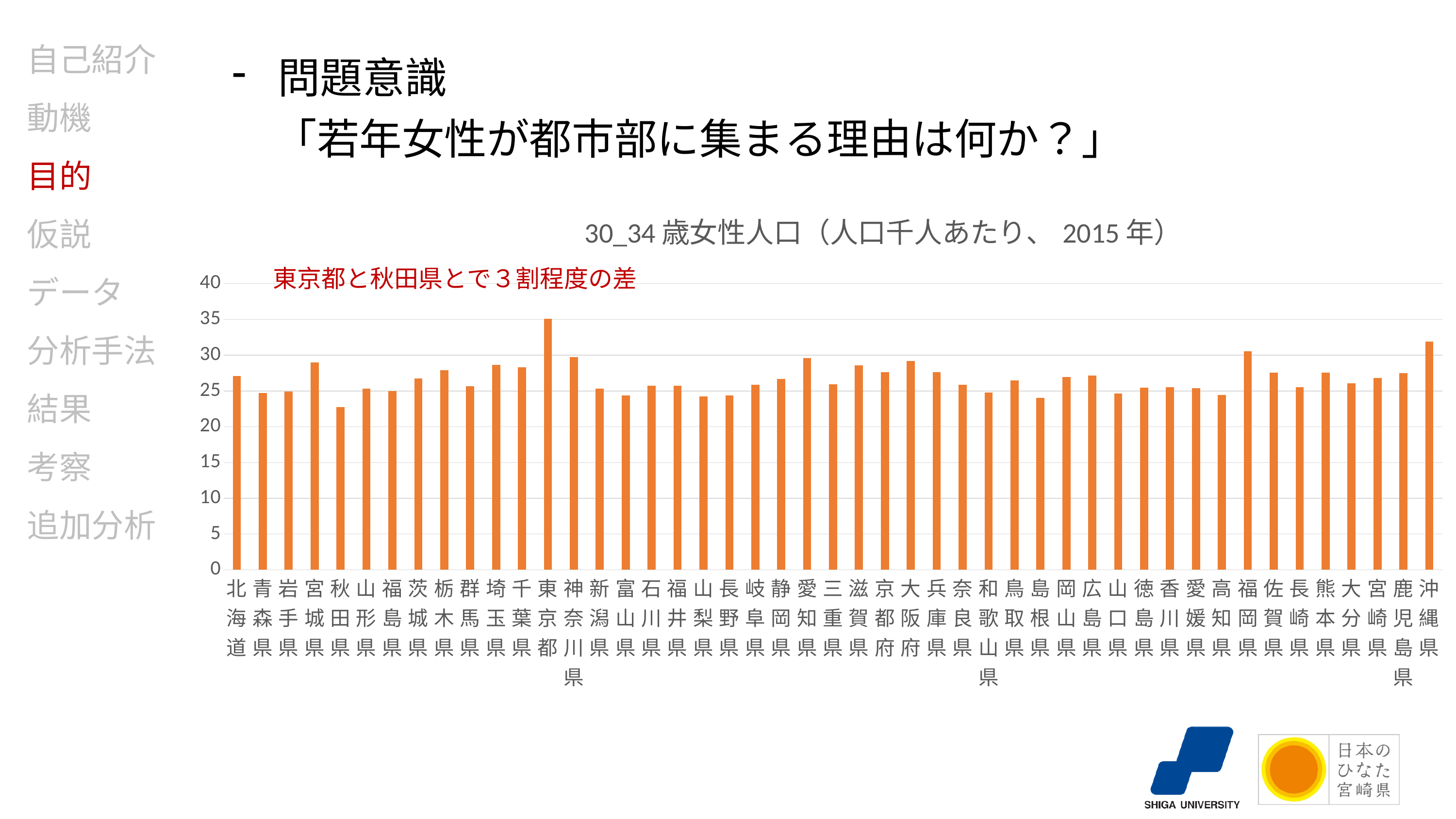

# 自己紹介 動機 目的 仮説 データ 分析手法 結果 考察 追加分析
問題意識
　「若年女性が都市部に集まる理由は何か？」

### Chart:

| Category | 30_34歳女性人口（人口千人あたり、2015年） |
|---|---|
| 北海道 | 27.09127339 |
| 青森県 | 24.71746932 |
| 岩手県 | 24.94150488 |
| 宮城県 | 29.00382579 |
| 秋田県 | 22.77154466 |
| 山形県 | 25.29248833 |
| 福島県 | 24.96135136 |
| 茨城県 | 26.71773782 |
| 栃木県 | 27.87380556 |
| 群馬県 | 25.65131784 |
| 埼玉県 | 28.62189869 |
| 千葉県 | 28.29349992 |
| 東京都 | 35.11857069 |
| 神奈川県 | 29.70749974 |
| 新潟県 | 25.35603559 |
| 富山県 | 24.38555491 |
| 石川県 | 25.75632058 |
| 福井県 | 25.70734931 |
| 山梨県 | 24.26311188 |
| 長野県 | 24.36816396 |
| 岐阜県 | 25.83440253 |
| 静岡県 | 26.68347609 |
| 愛知県 | 29.60887479 |
| 三重県 | 25.93639946 |
| 滋賀県 | 28.58627123 |
| 京都府 | 27.62844719 |
| 大阪府 | 29.2143114 |
| 兵庫県 | 27.64797283 |
| 奈良県 | 25.86131072 |
| 和歌山県 | 24.81062788 |
| 鳥取県 | 26.49618705 |
| 島根県 | 24.01807729 |
| 岡山県 | 26.92080509 |
| 広島県 | 27.17731075 |
| 山口県 | 24.62396662 |
| 徳島県 | 25.45078751 |
| 香川県 | 25.55663791 |
| 愛媛県 | 25.3807583 |
| 高知県 | 24.47286468 |
| 福岡県 | 30.52362848 |
| 佐賀県 | 27.57699032 |
| 長崎県 | 25.54918105 |
| 熊本県 | 27.57800209 |
| 大分県 | 26.08677759 |
| 宮崎県 | 26.85067691 |
| 鹿児島県 | 27.47520442 |
| 沖縄県 | 31.90714624 |